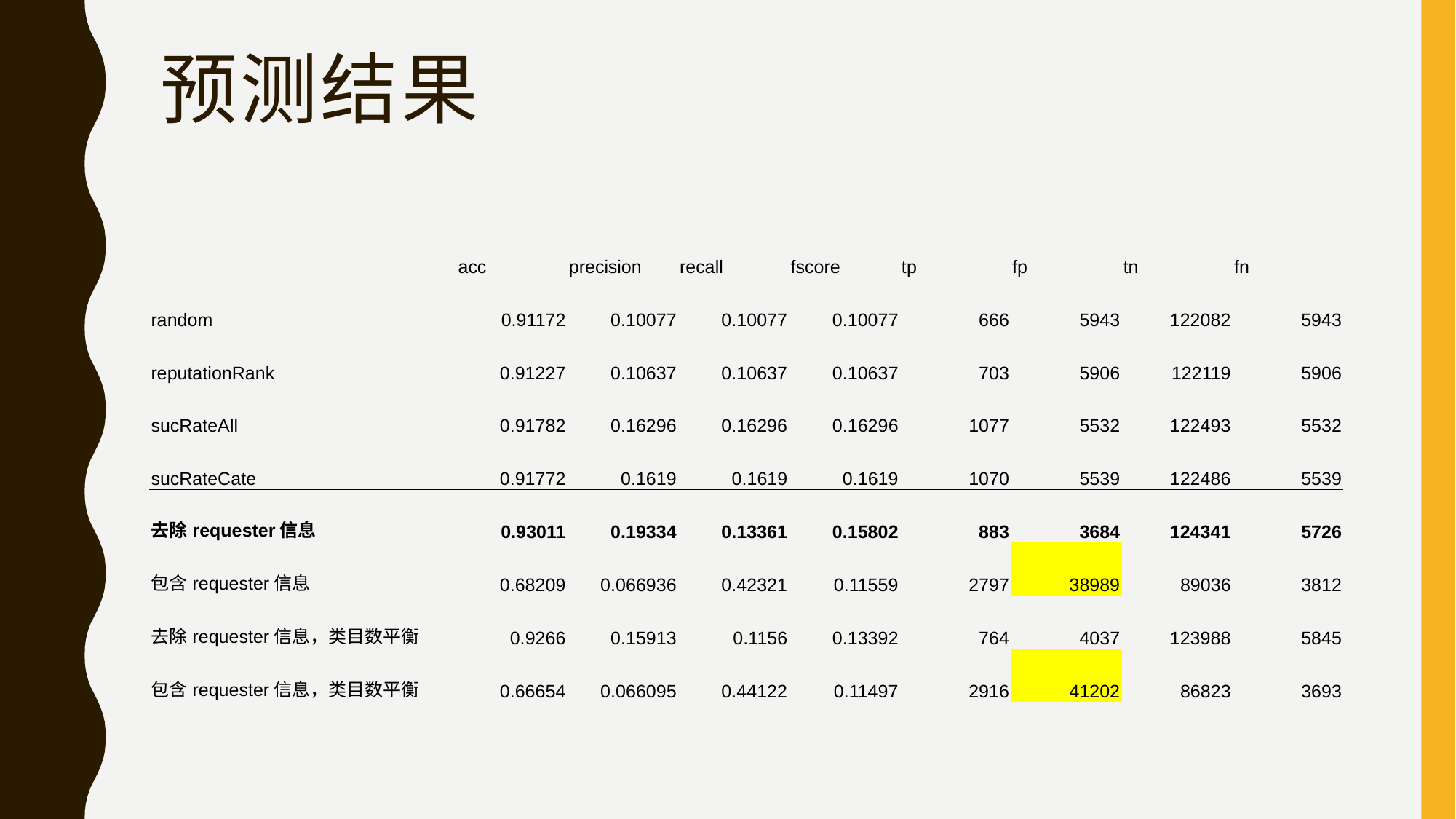

# 预测结果
|  | acc | precision | recall | fscore | tp | fp | tn | fn |
| --- | --- | --- | --- | --- | --- | --- | --- | --- |
| random | 0.91172 | 0.10077 | 0.10077 | 0.10077 | 666 | 5943 | 122082 | 5943 |
| reputationRank | 0.91227 | 0.10637 | 0.10637 | 0.10637 | 703 | 5906 | 122119 | 5906 |
| sucRateAll | 0.91782 | 0.16296 | 0.16296 | 0.16296 | 1077 | 5532 | 122493 | 5532 |
| sucRateCate | 0.91772 | 0.1619 | 0.1619 | 0.1619 | 1070 | 5539 | 122486 | 5539 |
| 去除requester信息 | 0.93011 | 0.19334 | 0.13361 | 0.15802 | 883 | 3684 | 124341 | 5726 |
| 包含requester信息 | 0.68209 | 0.066936 | 0.42321 | 0.11559 | 2797 | 38989 | 89036 | 3812 |
| 去除requester信息，类目数平衡 | 0.9266 | 0.15913 | 0.1156 | 0.13392 | 764 | 4037 | 123988 | 5845 |
| 包含requester信息，类目数平衡 | 0.66654 | 0.066095 | 0.44122 | 0.11497 | 2916 | 41202 | 86823 | 3693 |